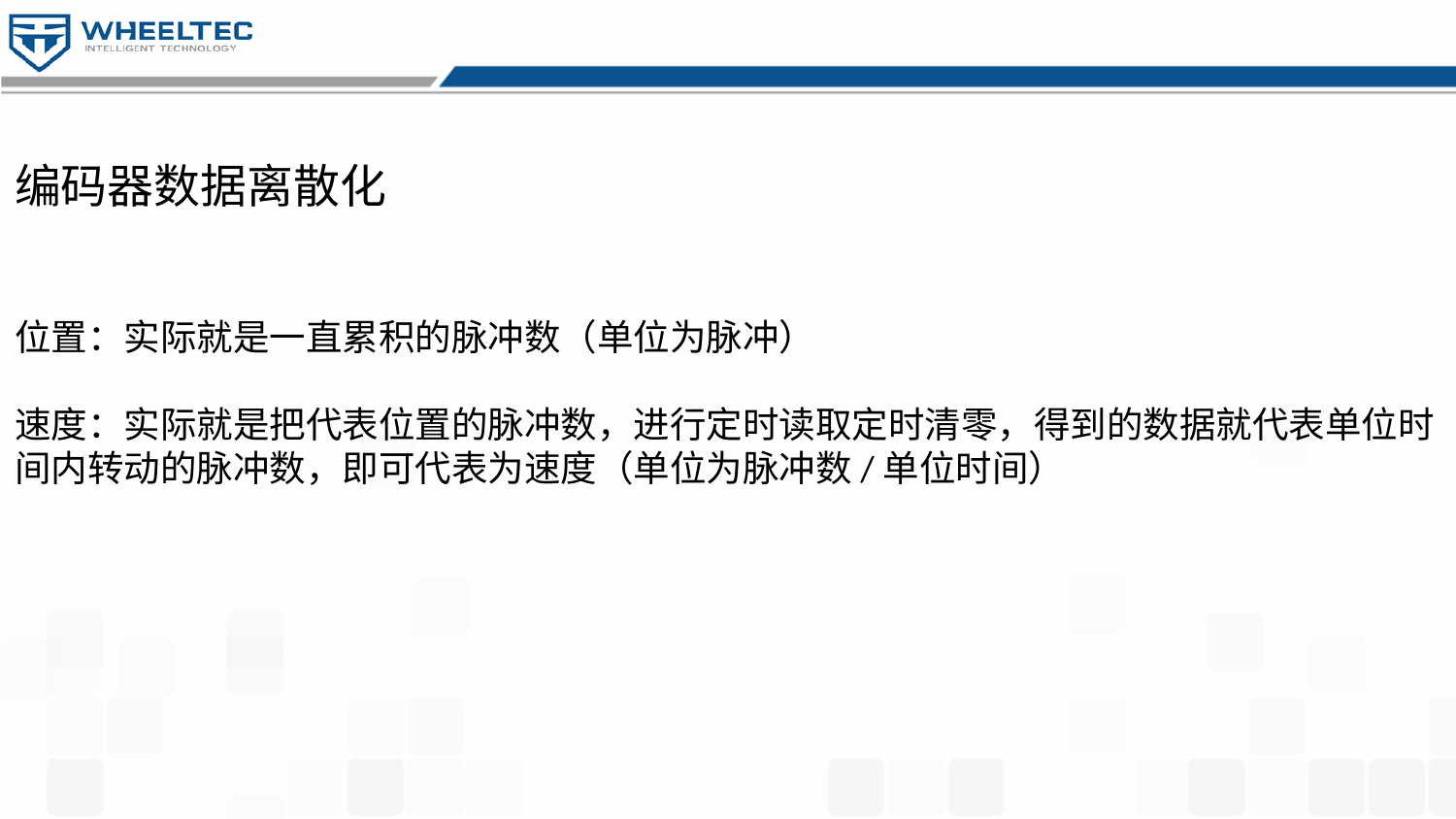

编码器数据离散化

位置：实际就是一直累积的脉冲数（单位为脉冲）

速度：实际就是把代表位置的脉冲数，进行定时读取定时清零，得到的数据就代表单位时间内转动的脉冲数，即可代表为速度（单位为脉冲数/单位时间）